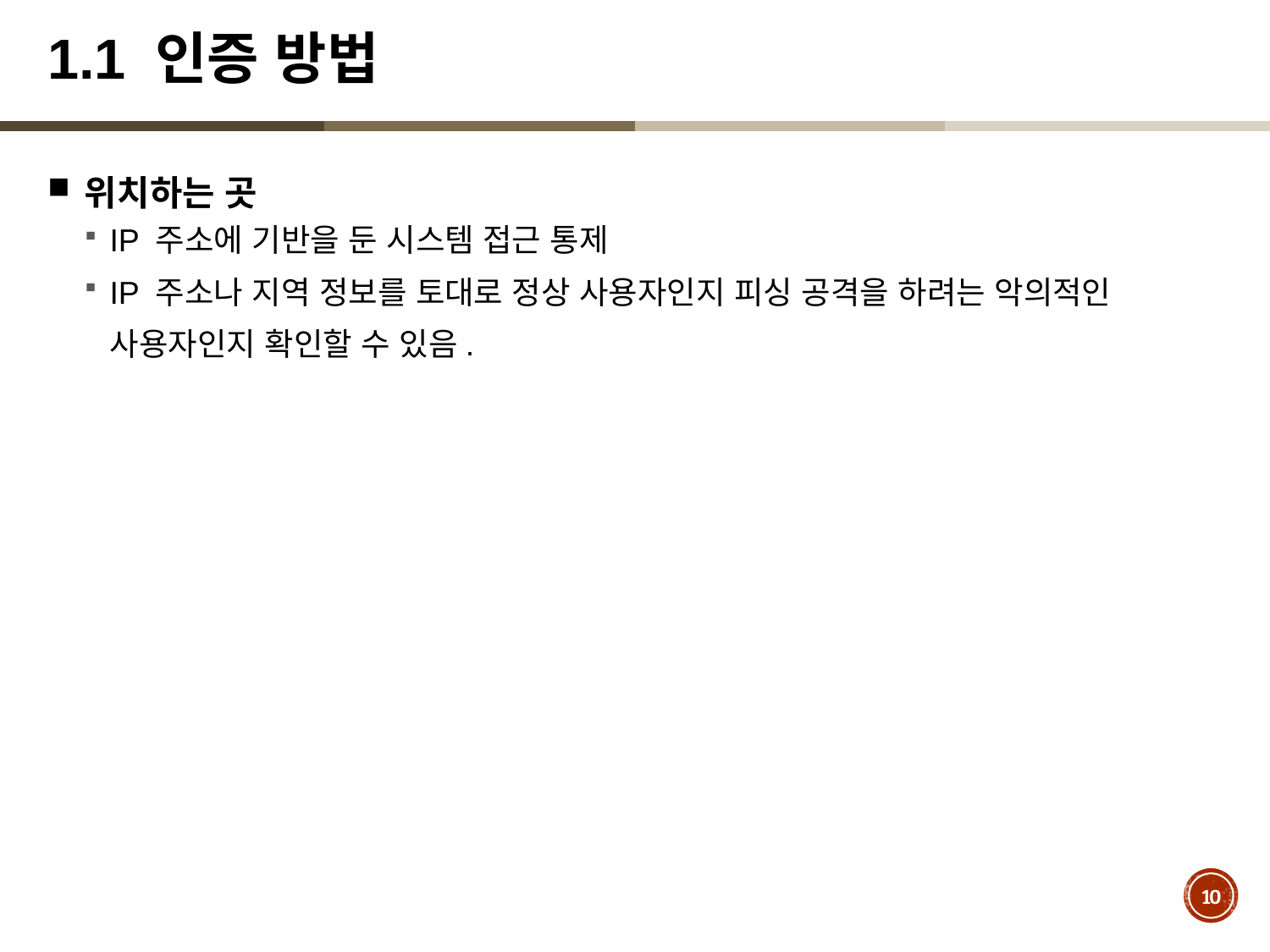

# 1.1 인증 방법
위치하는 곳
IP 주소에 기반을 둔 시스템 접근 통제
IP 주소나 지역 정보를 토대로 정상 사용자인지 피싱 공격을 하려는 악의적인
  사용자인지 확인할 수 있음.
10